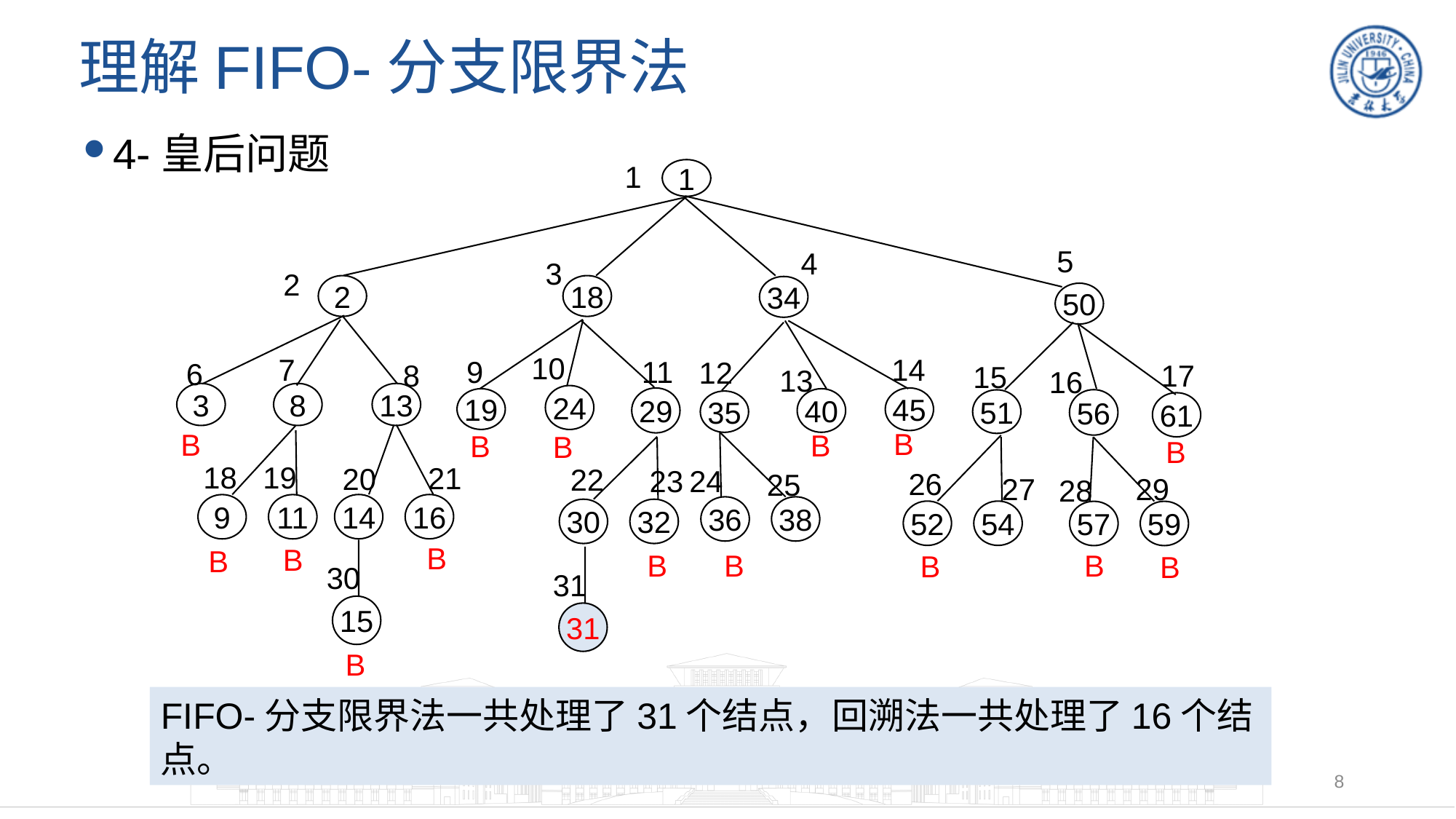

# 理解FIFO-分支限界法
4-皇后问题
1
1

5
50
4
34
3
18
2
2

7
6
8
3
8
13

10
9
11
24
29
19

14
12
13
45
40
35

17
15
16
56
51
61
B
B
B
B
B

21
20
14
16

19
18
9
11
B

24
25
38
36

26
27
52
54

22
23
30
32

29
28
59
57
B
B
B

30
15
B
B
B
B
B

31
31
B
FIFO-分支限界法一共处理了31个结点，回溯法一共处理了16个结点。
8